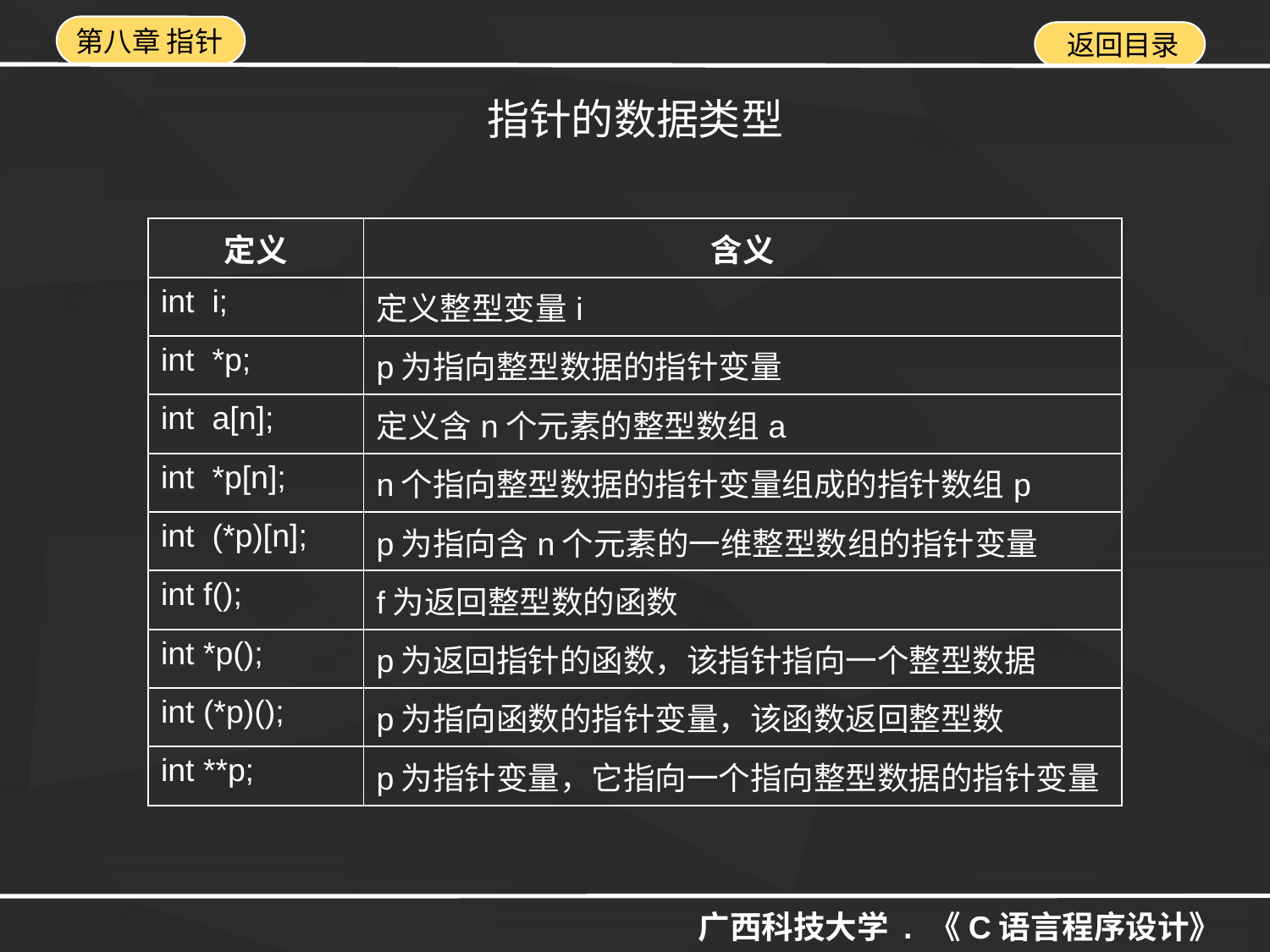

指针的数据类型
| 定义 | 含义 |
| --- | --- |
| int i; | 定义整型变量i |
| int \*p; | p为指向整型数据的指针变量 |
| int a[n]; | 定义含n个元素的整型数组a |
| int \*p[n]; | n个指向整型数据的指针变量组成的指针数组p |
| int (\*p)[n]; | p为指向含n个元素的一维整型数组的指针变量 |
| int f(); | f为返回整型数的函数 |
| int \*p(); | p为返回指针的函数，该指针指向一个整型数据 |
| int (\*p)(); | p为指向函数的指针变量，该函数返回整型数 |
| int \*\*p; | p为指针变量，它指向一个指向整型数据的指针变量 |